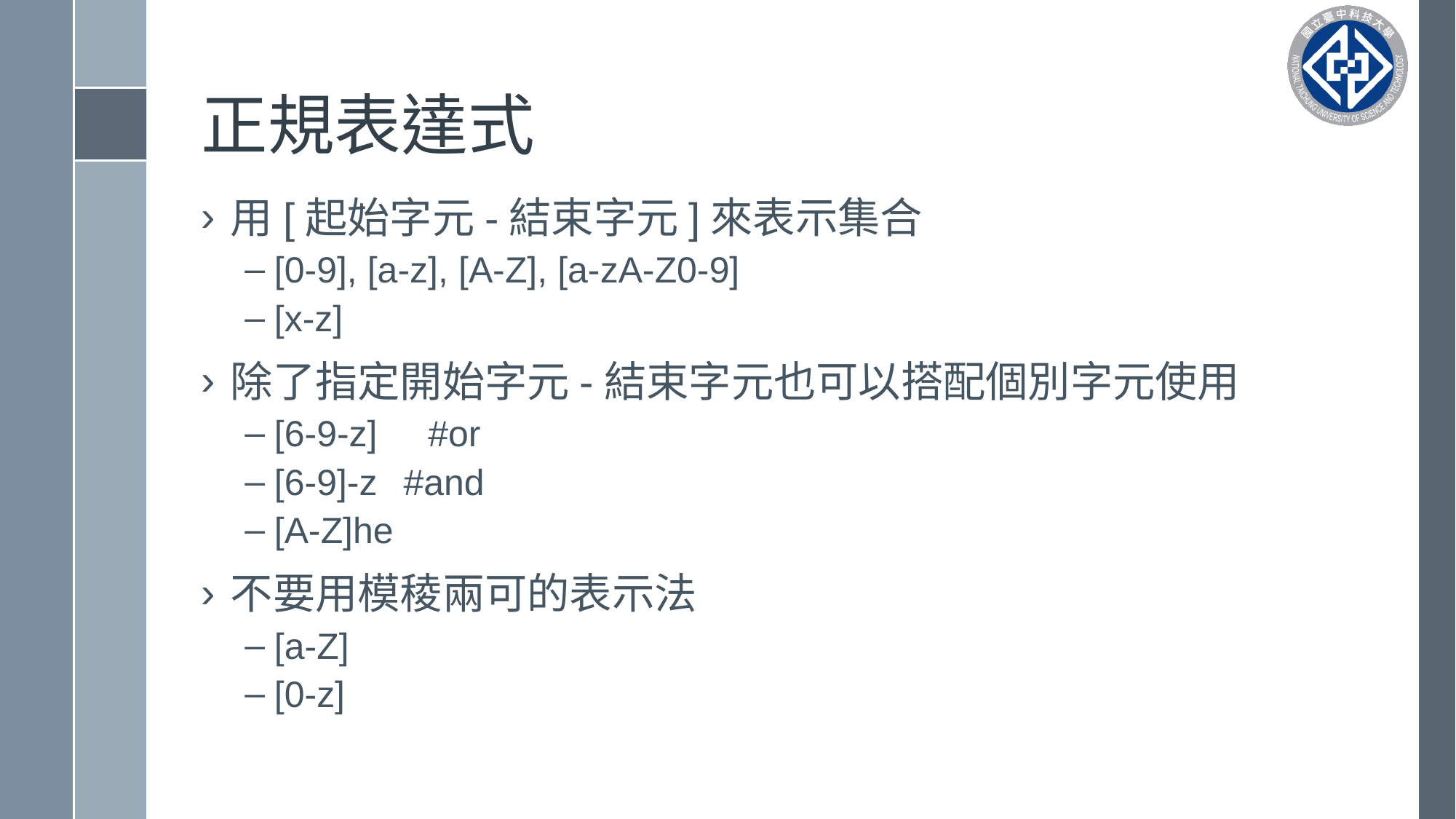

# 正規表達式
用[起始字元-結束字元]來表示集合
[0-9], [a-z], [A-Z], [a-zA-Z0-9]
[x-z]
除了指定開始字元-結束字元也可以搭配個別字元使用
[6-9-z]     #or
[6-9]-z	  #and
[A-Z]he
不要用模稜兩可的表示法
[a-Z]
[0-z]